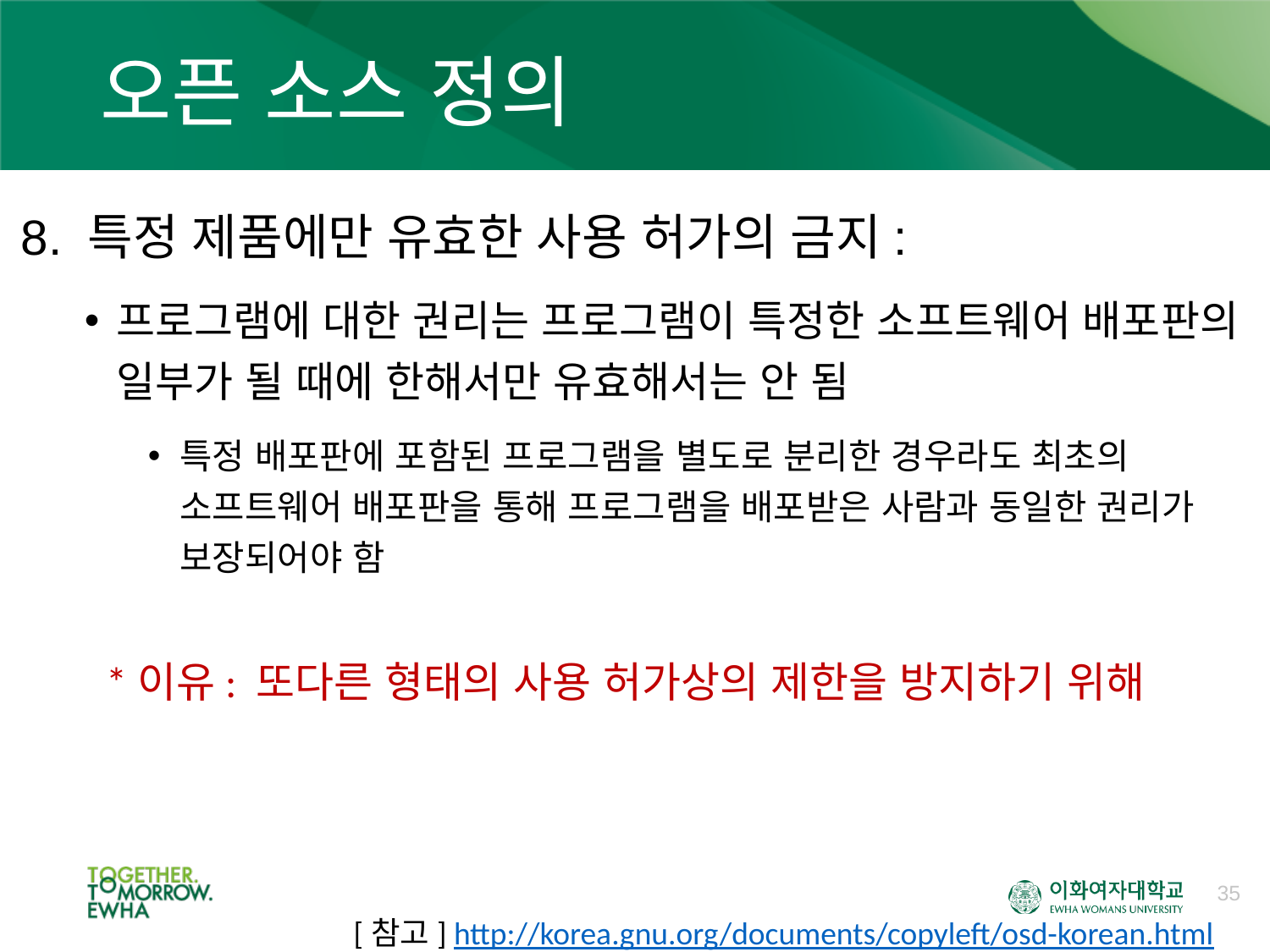

# 오픈 소스 정의
8. 특정 제품에만 유효한 사용 허가의 금지:
프로그램에 대한 권리는 프로그램이 특정한 소프트웨어 배포판의 일부가 될 때에 한해서만 유효해서는 안 됨
특정 배포판에 포함된 프로그램을 별도로 분리한 경우라도 최초의 소프트웨어 배포판을 통해 프로그램을 배포받은 사람과 동일한 권리가 보장되어야 함
*이유: 또다른 형태의 사용 허가상의 제한을 방지하기 위해
35
[참고] http://korea.gnu.org/documents/copyleft/osd-korean.html